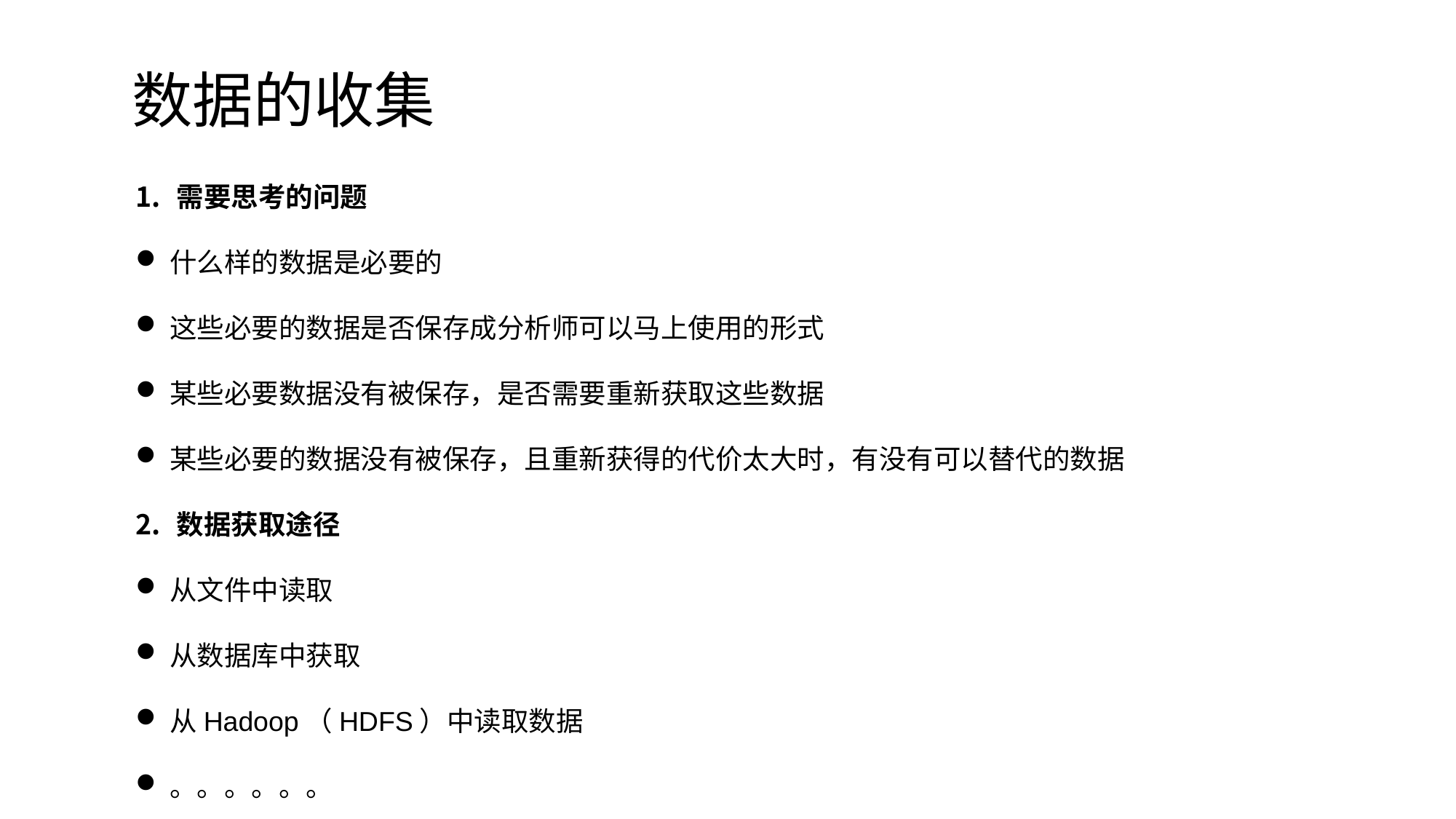

数据的收集
需要思考的问题
什么样的数据是必要的
这些必要的数据是否保存成分析师可以马上使用的形式
某些必要数据没有被保存，是否需要重新获取这些数据
某些必要的数据没有被保存，且重新获得的代价太大时，有没有可以替代的数据
数据获取途径
从文件中读取
从数据库中获取
从Hadoop（HDFS）中读取数据
。。。。。。